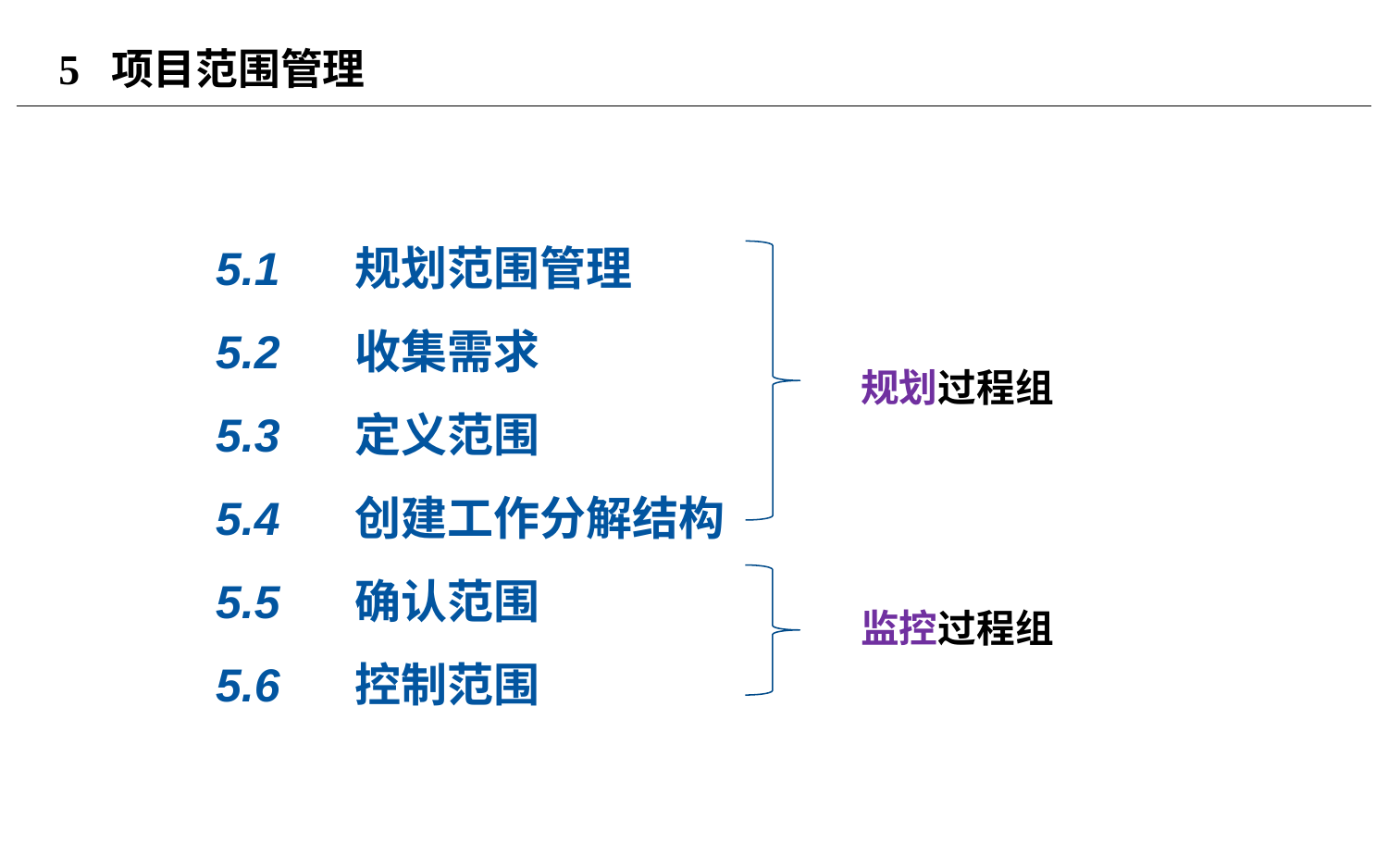

# 5  项目范围管理
5.1	规划范围管理
5.2	收集需求
5.3	定义范围
5.4	创建工作分解结构
5.5	确认范围
5.6	控制范围

规划过程组

监控过程组